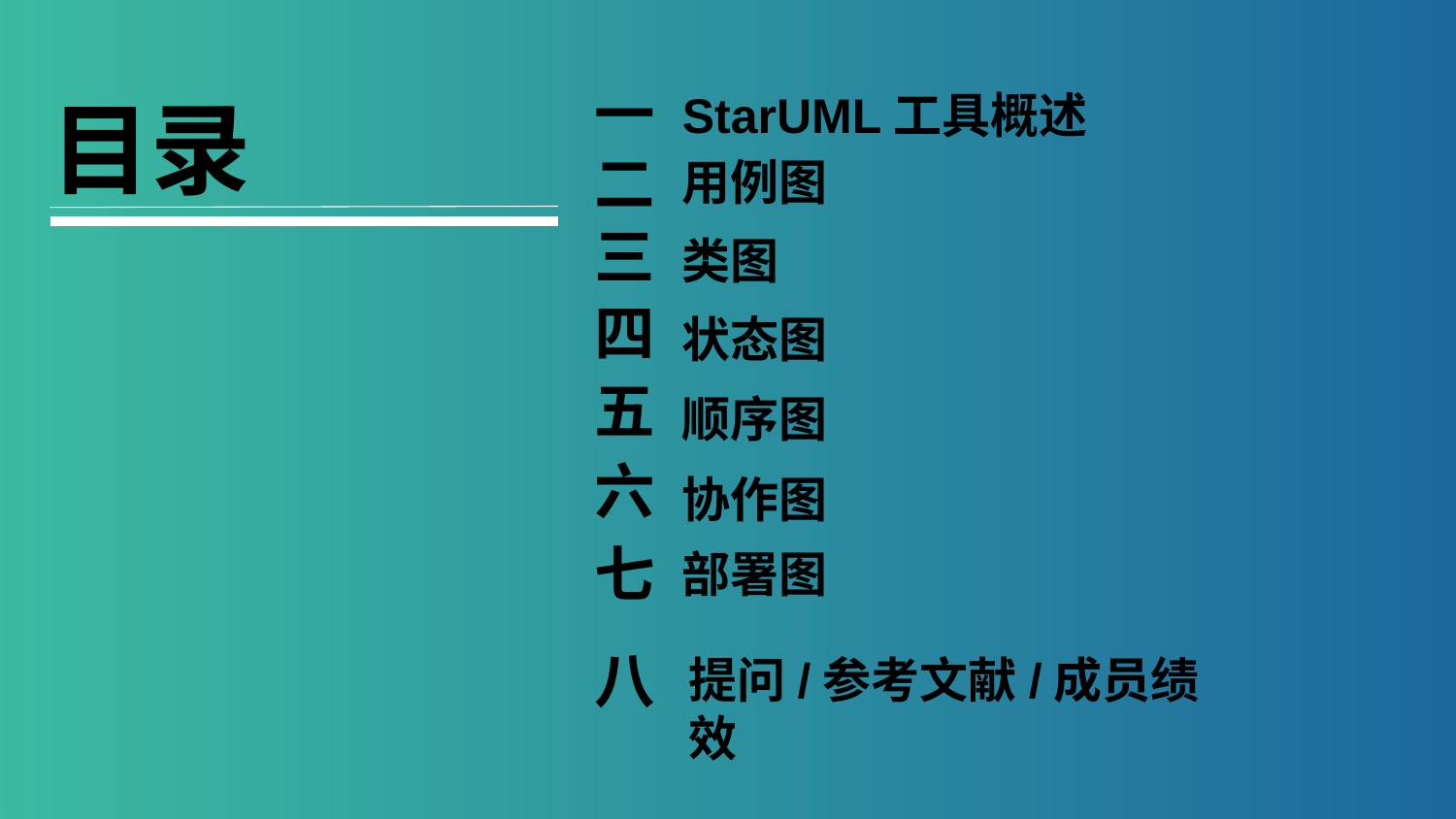

一
StarUML工具概述
目录
二
用例图
三
类图
四
状态图
五
顺序图
六
协作图
七
部署图
八
提问/参考文献/成员绩效